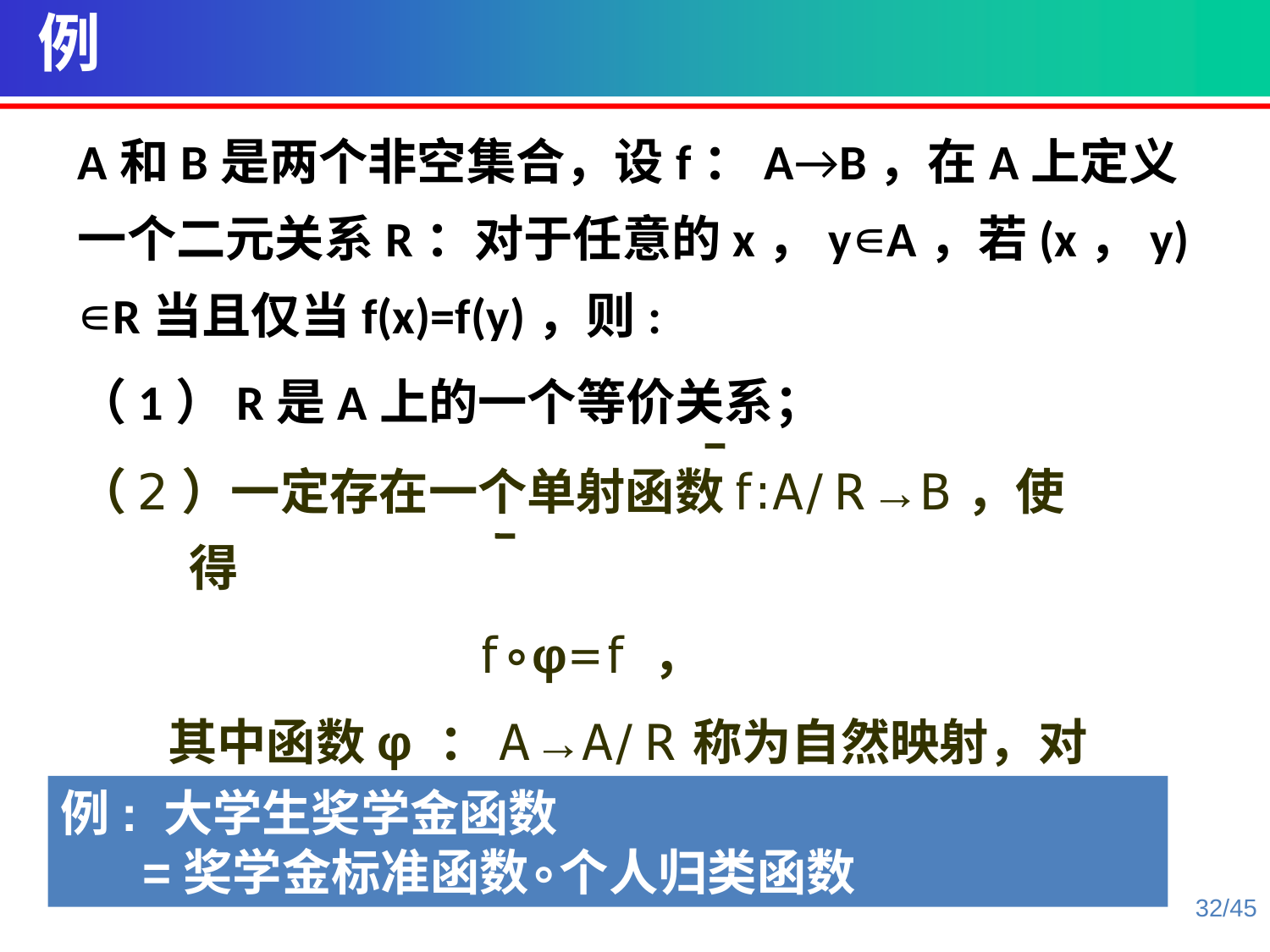

例
A和B是两个非空集合，设f：A→B，在A上定义一个二元关系R：对于任意的x，y∊A，若(x，y) ∊R当且仅当f(x)=f(y)，则:
（1）R是A上的一个等价关系；
（2）一定存在一个单射函数f:A/R→B，使得
 f∘φ=f ，
       其中函数φ ：A→A/R称为自然映射，对于任意的a∊A， φ(a)=[a]R 。

例: 大学生奖学金函数
      =奖学金标准函数∘个人归类函数
32/45